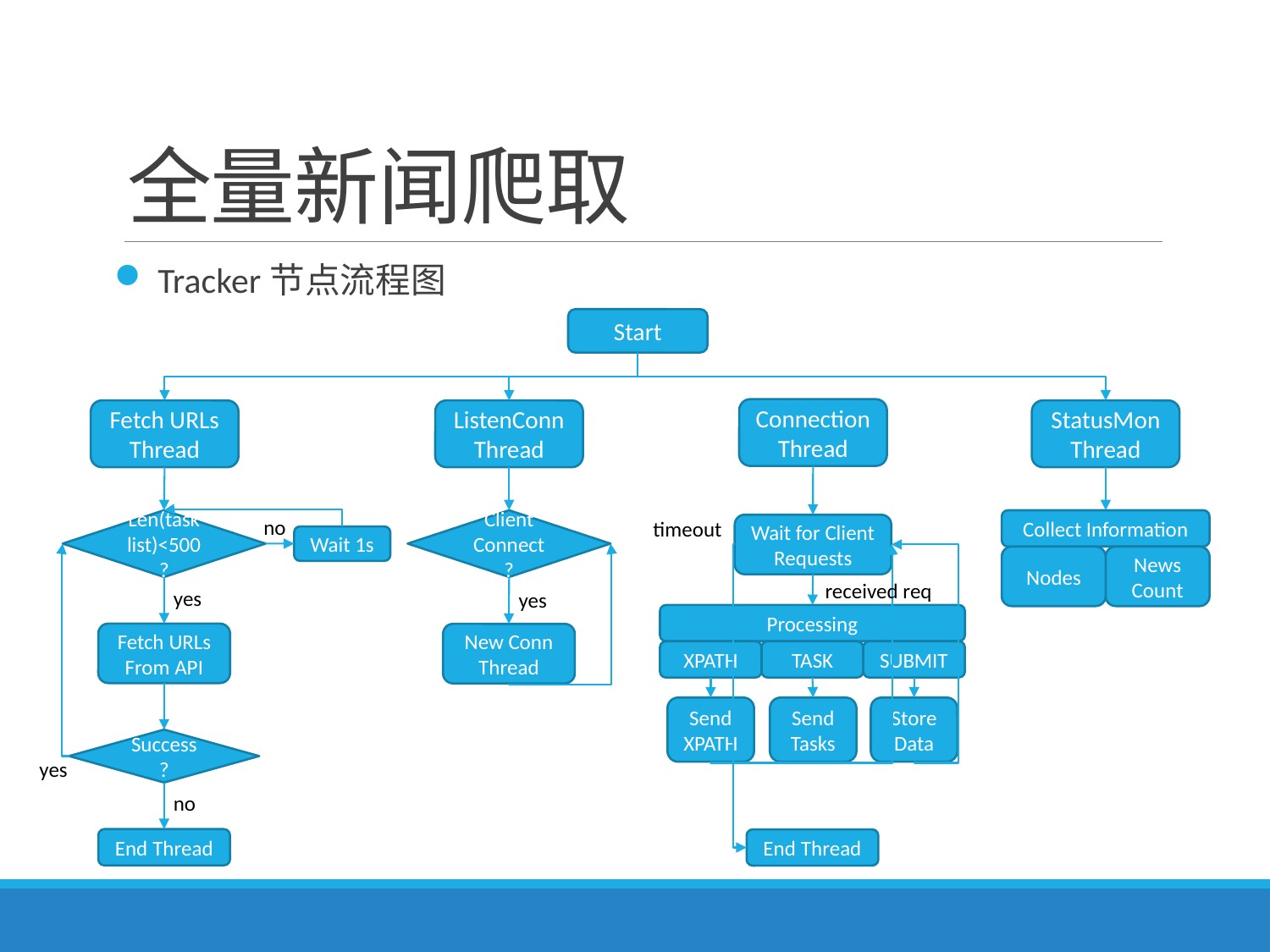

# 全量新闻爬取
 Tracker节点流程图
Start
Connection
Thread
Fetch URLs
Thread
StatusMon
Thread
ListenConnThread
no
timeout
Len(tasklist)<500?
Collect Information
News Count
Nodes
Client Connect?
Wait for Client Requests
Wait 1s
received req
yes
yes
Processing
XPATH
TASK
SUBMIT
Fetch URLs
From API
New Conn Thread
Send
XPATH
Send
Tasks
Store
Data
Success?
yes
no
End Thread
End Thread